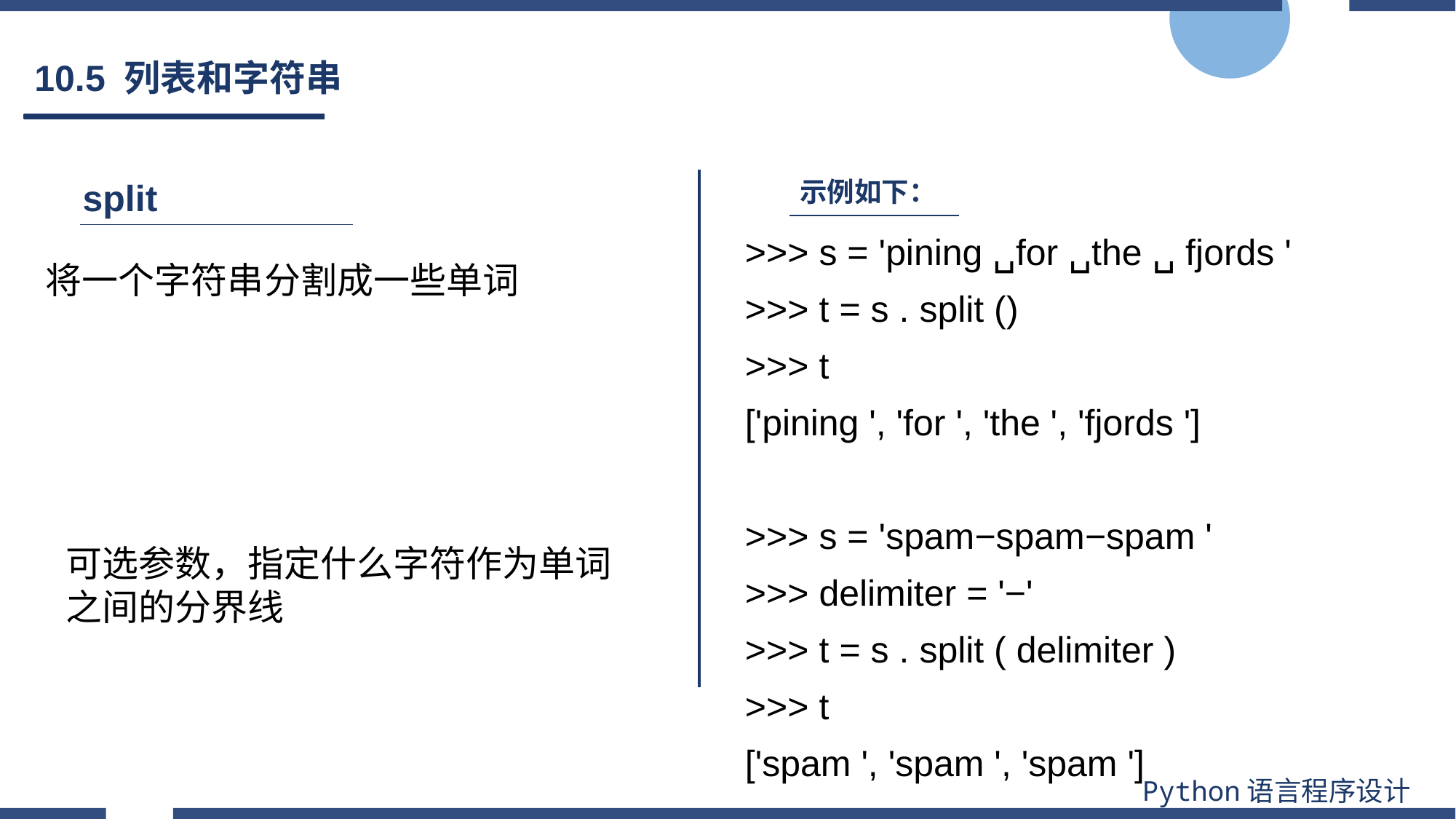

# 10.5 列表和字符串
split
示例如下：
>>> s = 'pining ␣for ␣the ␣ fjords '
>>> t = s . split ()
>>> t
['pining ', 'for ', 'the ', 'fjords ']

>>> s = 'spam−spam−spam '
>>> delimiter = '−'
>>> t = s . split ( delimiter )
>>> t
['spam ', 'spam ', 'spam ']
将一个字符串分割成一些单词
可选参数，指定什么字符作为单词之间的分界线